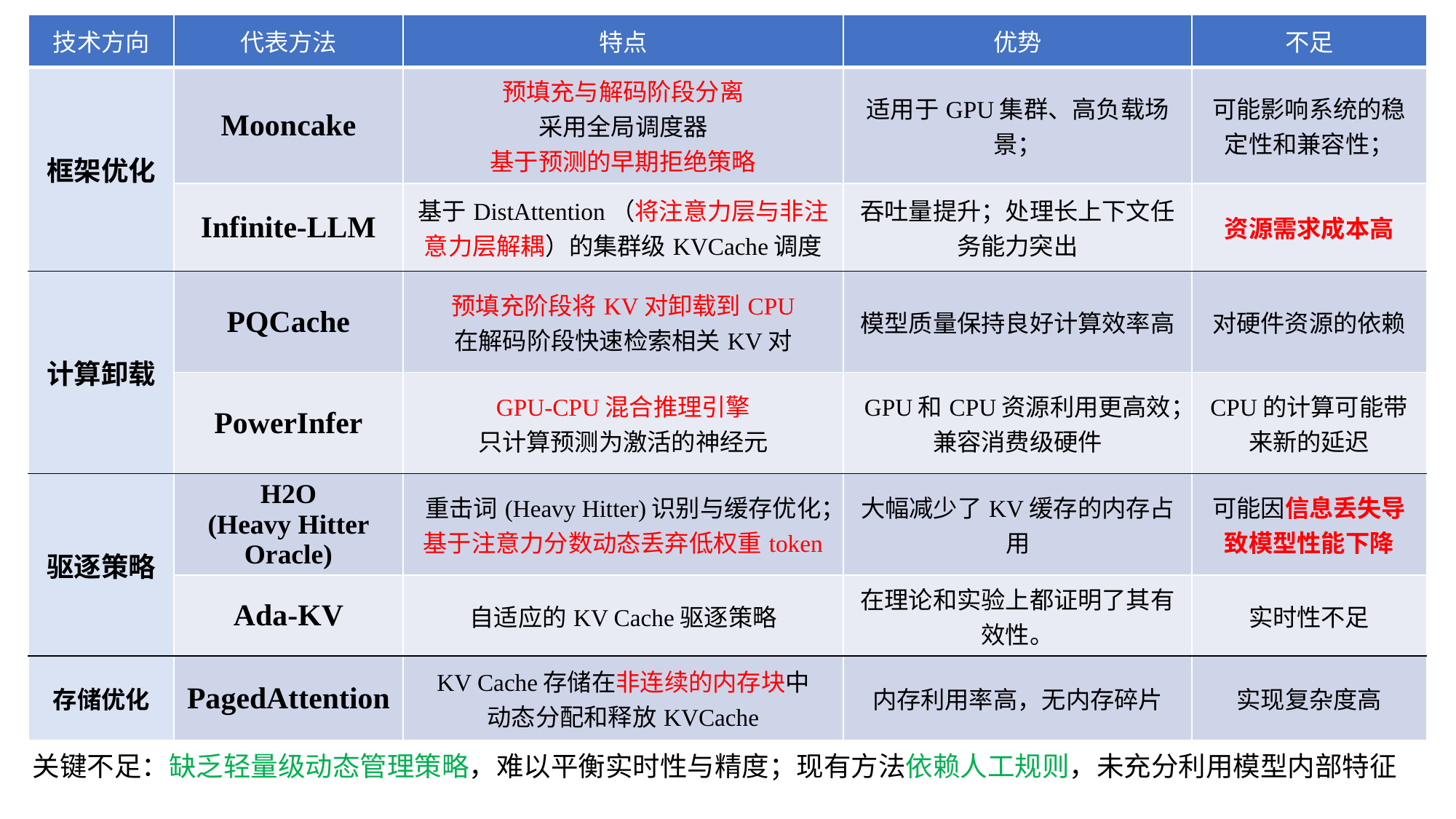

| 技术方向 | 代表方法 | 特点 | 优势 | 不足 |
| --- | --- | --- | --- | --- |
| 框架优化 | Mooncake | 预填充与解码阶段分离 采用全局调度器 基于预测的早期拒绝策略 | 适用于GPU集群、高负载场景； | 可能影响系统的稳定性和兼容性； |
|  | Infinite-LLM | 基于DistAttention（将注意力层与非注意力层解耦）的集群级KVCache调度 | 吞吐量提升；处理长上下文任务能力突出 | 资源需求成本高 |
| 计算卸载 | PQCache | 预填充阶段将KV对卸载到CPU 在解码阶段快速检索相关KV对 | 模型质量保持良好计算效率高 | 对硬件资源的依赖 |
|  | PowerInfer | GPU-CPU混合推理引擎 只计算预测为激活的神经元 | GPU和CPU资源利用更高效； 兼容消费级硬件 | CPU的计算可能带来新的延迟 |
| 驱逐策略 | H2O (Heavy Hitter Oracle) | 重击词(Heavy Hitter)识别与缓存优化； 基于注意力分数动态丢弃低权重token | 大幅减少了KV缓存的内存占用 | 可能因信息丢失导致模型性能下降 |
|  | Ada-KV | 自适应的KV Cache驱逐策略 | 在理论和实验上都证明了其有效性。 | 实时性不足 |
| 存储优化 | PagedAttention | KV Cache存储在非连续的内存块中 动态分配和释放KVCache | 内存利用率高，无内存碎片 | 实现复杂度高 |
关键不足：缺乏轻量级动态管理策略，难以平衡实时性与精度；现有方法依赖人工规则，未充分利用模型内部特征